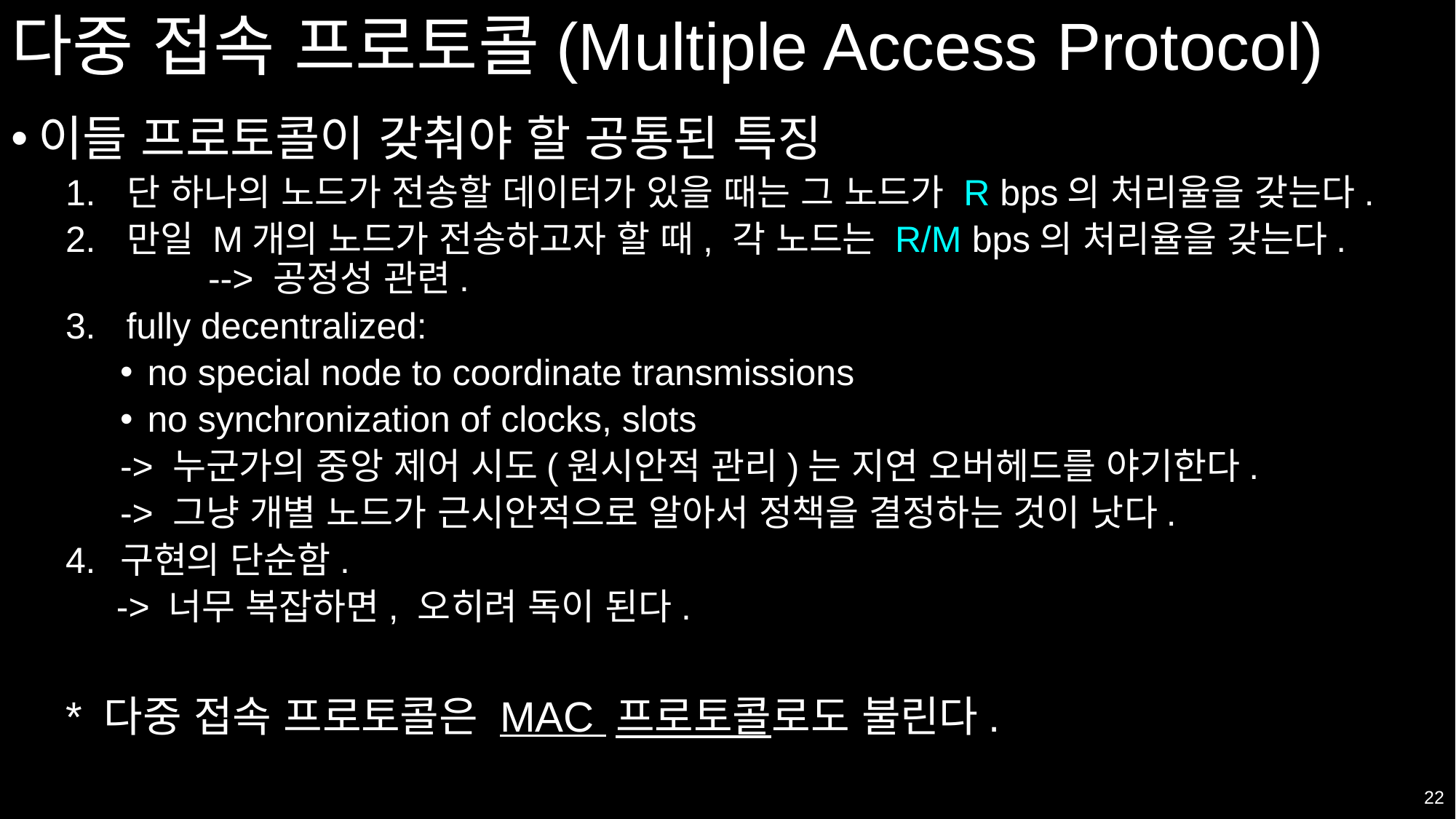

# 다중 접속 프로토콜(Multiple Access Protocol)
이들 프로토콜이 갖춰야 할 공통된 특징
단 하나의 노드가 전송할 데이터가 있을 때는 그 노드가 R bps의 처리율을 갖는다.
만일 M개의 노드가 전송하고자 할 때, 각 노드는 R/M bps의 처리율을 갖는다. 	         --> 공정성 관련.
3.   fully decentralized:
no special node to coordinate transmissions
no synchronization of clocks, slots
-> 누군가의 중앙 제어 시도(원시안적 관리)는 지연 오버헤드를 야기한다.
-> 그냥 개별 노드가 근시안적으로 알아서 정책을 결정하는 것이 낫다.
구현의 단순함.
     -> 너무 복잡하면, 오히려 독이 된다.

* 다중 접속 프로토콜은 MAC 프로토콜로도 불린다.
22